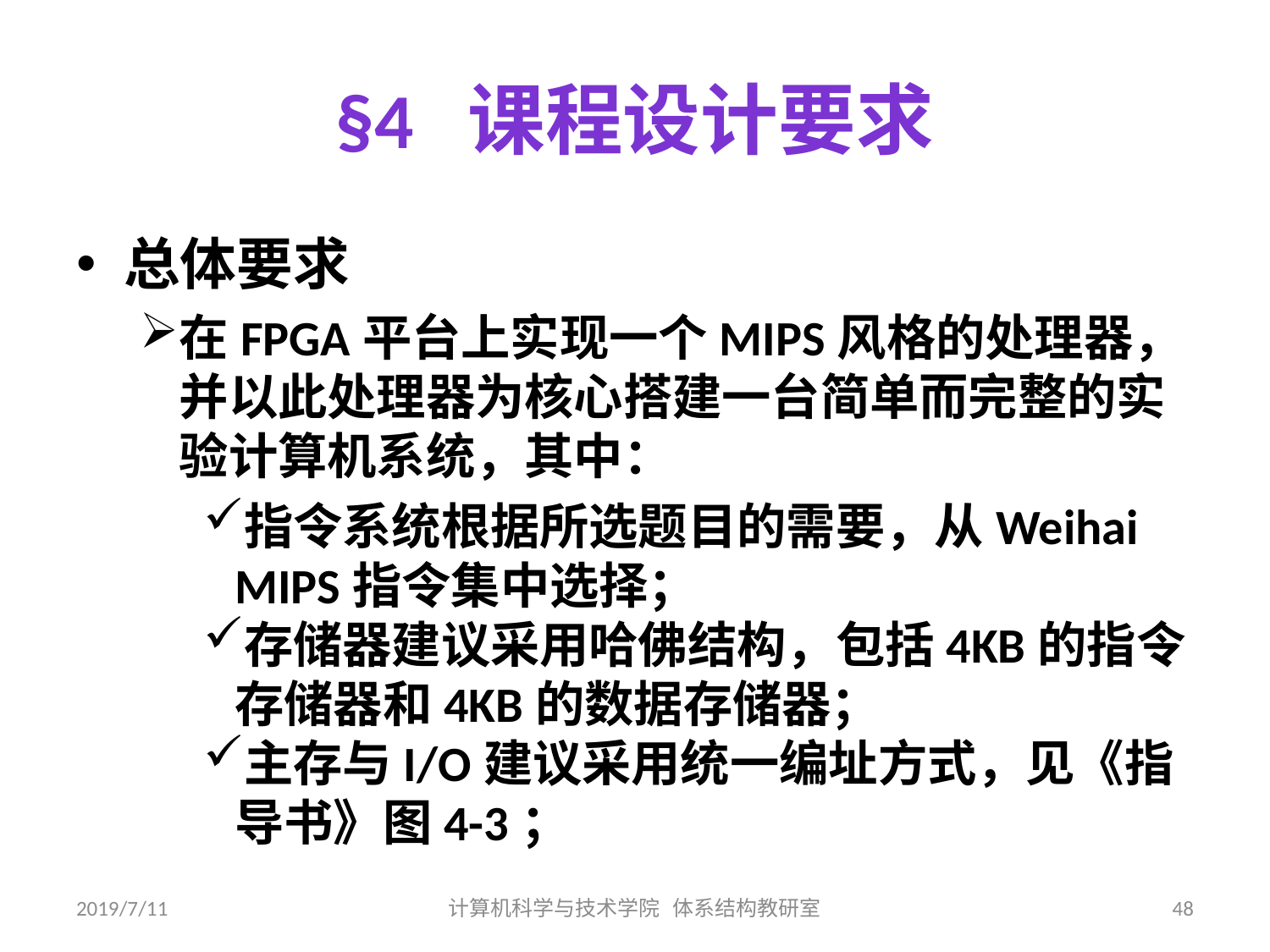

# §4  课程设计要求
总体要求
在FPGA平台上实现一个MIPS风格的处理器，并以此处理器为核心搭建一台简单而完整的实验计算机系统，其中：
指令系统根据所选题目的需要，从Weihai MIPS指令集中选择；
存储器建议采用哈佛结构，包括4KB的指令存储器和4KB的数据存储器；
主存与I/O建议采用统一编址方式，见《指导书》图4-3；
2019/7/11
计算机科学与技术学院  体系结构教研室
48